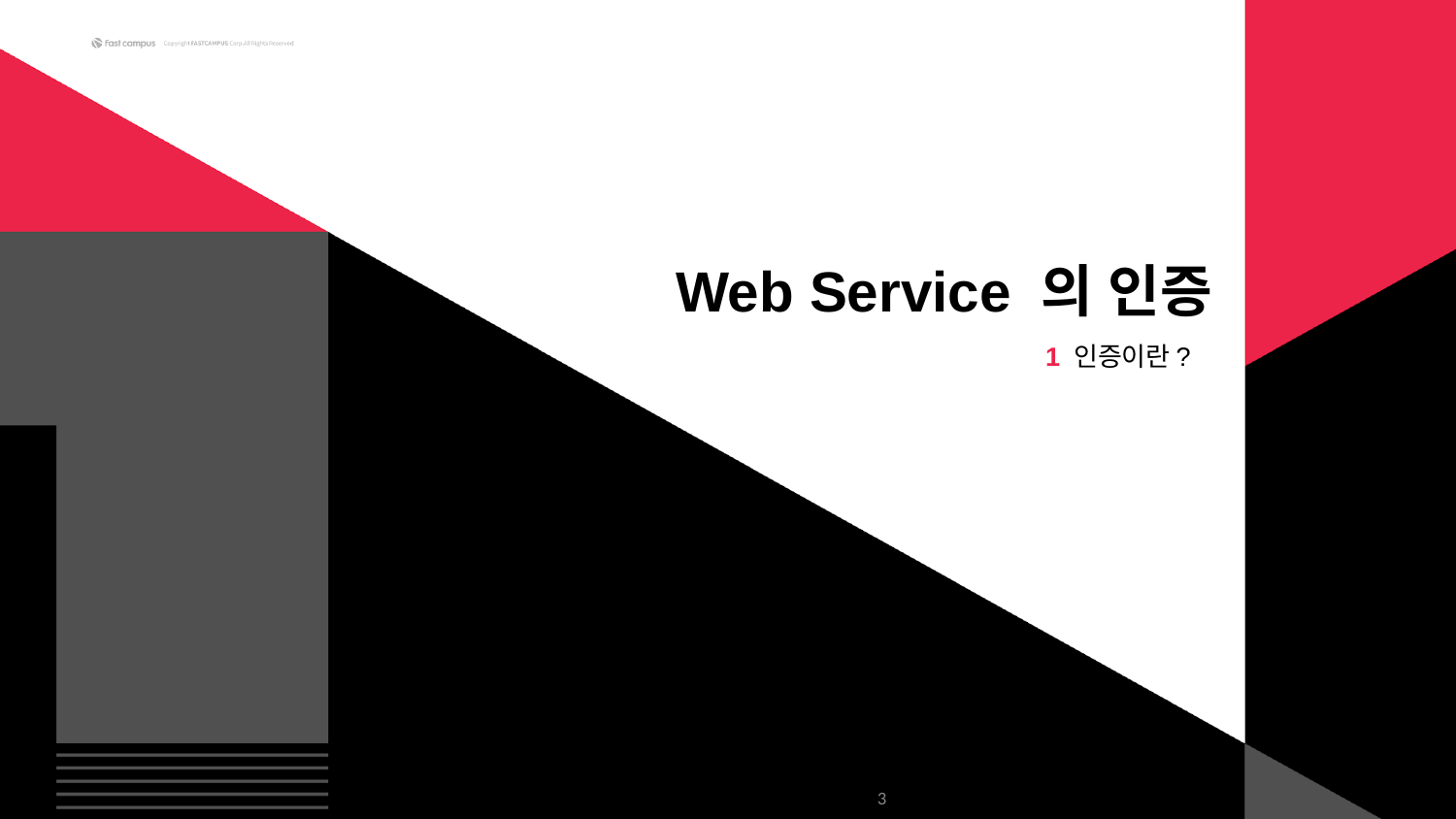

Web Service 의 인증

1 인증이란?
3